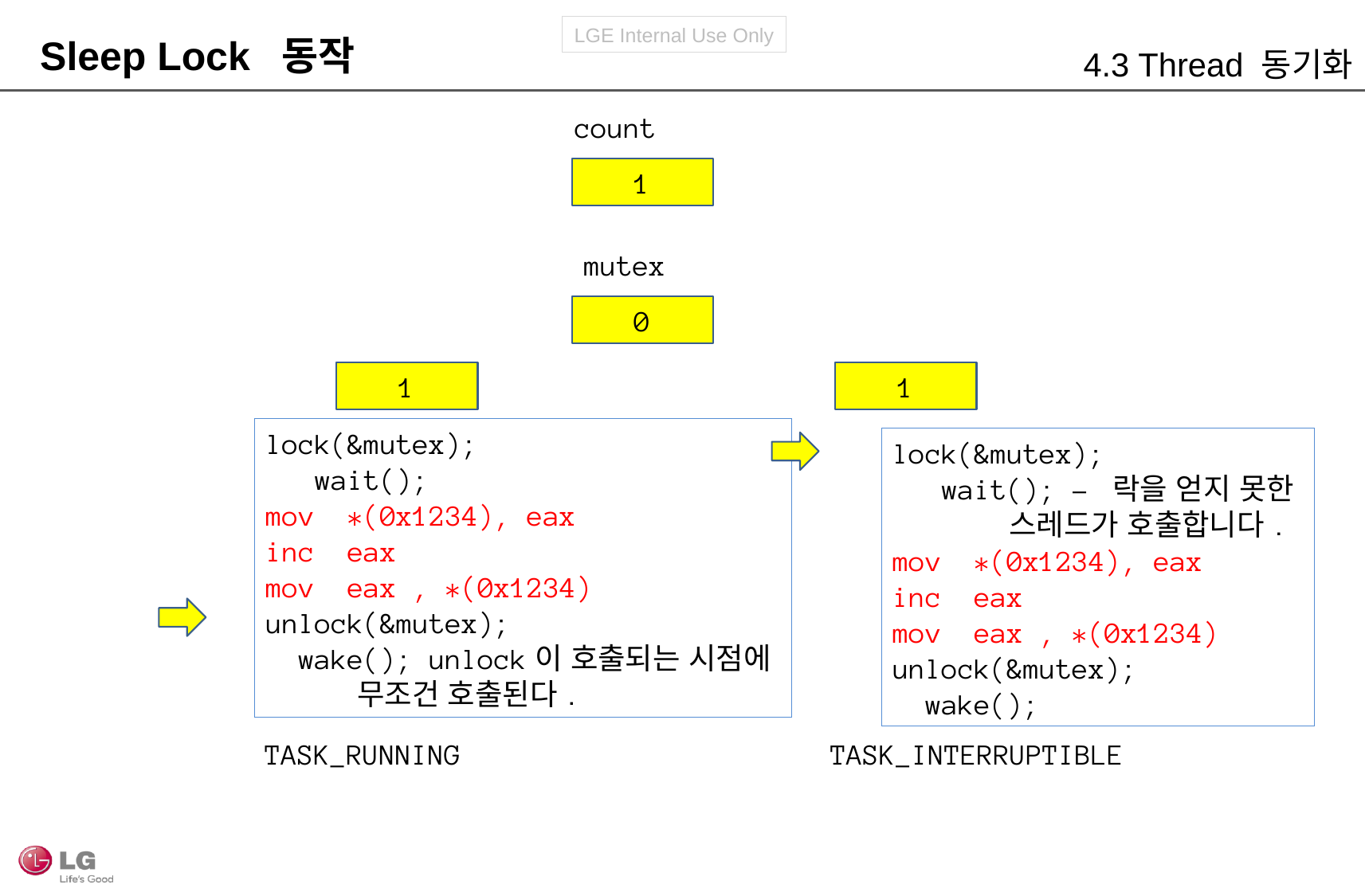

Sleep Lock  동작
4.3 Thread 동기화

count
1
mutex
0
1
1
lock(&mutex);
   wait();
mov  *(0x1234), eax
inc  eax
mov  eax , *(0x1234)
unlock(&mutex);
  wake(); unlock이 호출되는 시점에
          무조건 호출된다.
lock(&mutex);
   wait(); - 락을 얻지 못한
             스레드가 호출합니다.
mov  *(0x1234), eax
inc  eax
mov  eax , *(0x1234)
unlock(&mutex);
  wake();

TASK_RUNNING
TASK_INTERRUPTIBLE